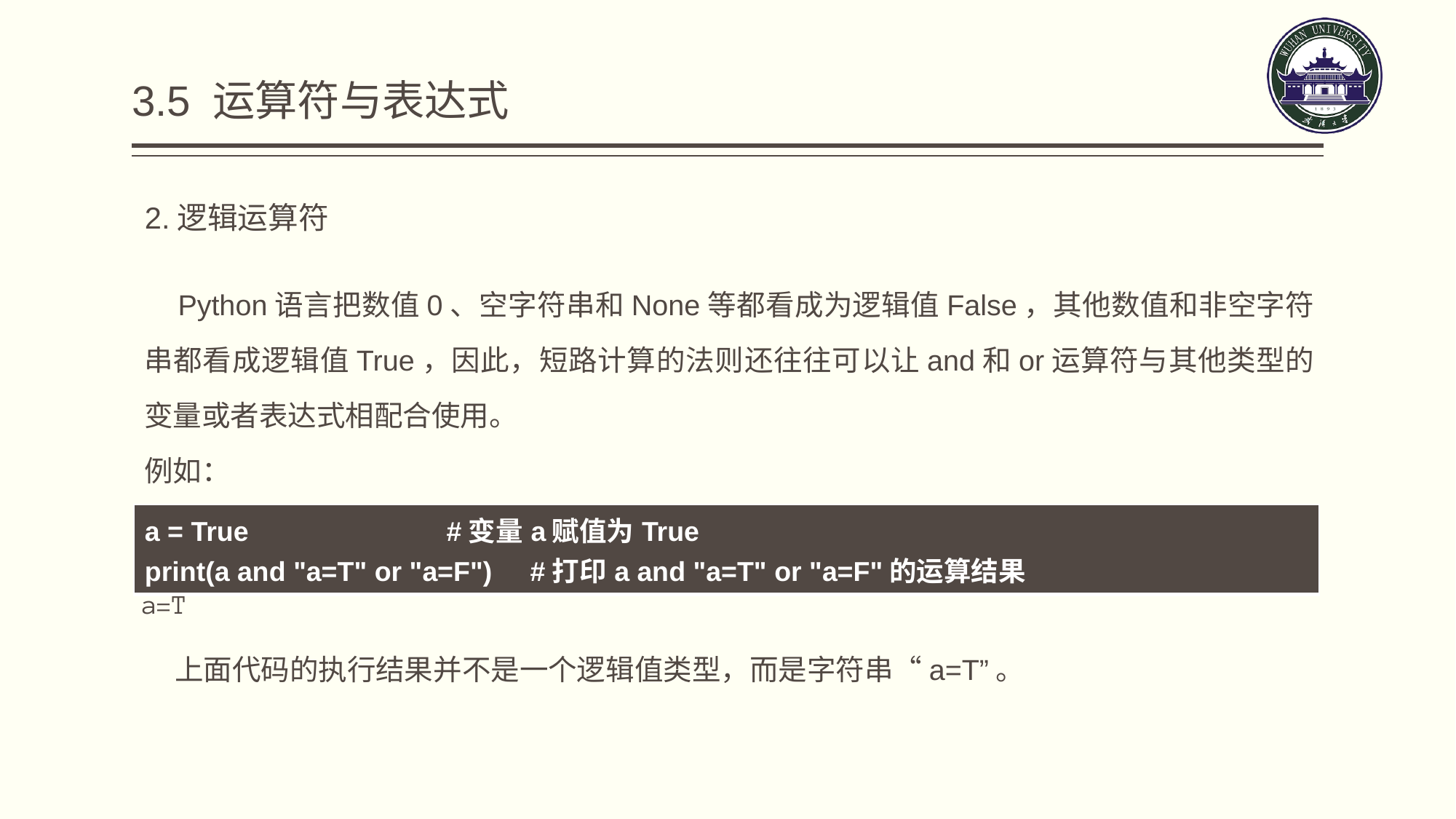

3.5 运算符与表达式
2.逻辑运算符
    Python语言把数值0、空字符串和None等都看成为逻辑值False，其他数值和非空字符串都看成逻辑值True，因此，短路计算的法则还往往可以让and和or运算符与其他类型的变量或者表达式相配合使用。
例如：
| a = True #变量a赋值为True print(a and "a=T" or "a=F") #打印a and "a=T" or "a=F"的运算结果 |
| --- |
a=T
    上面代码的执行结果并不是一个逻辑值类型，而是字符串“a=T”。